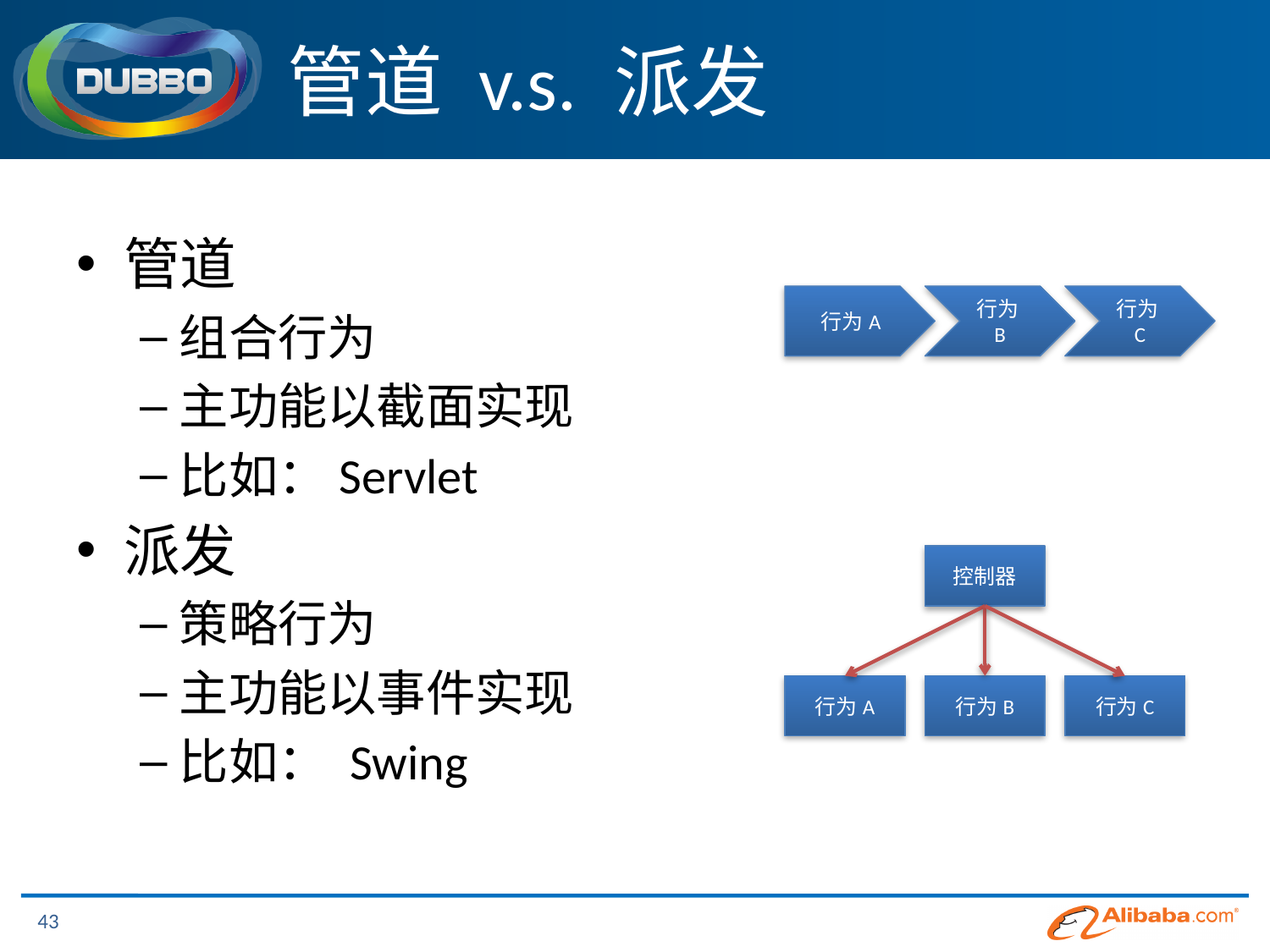

# 管道 v.s. 派发
管道
组合行为
主功能以截面实现
比如：Servlet
派发
策略行为
主功能以事件实现
比如： Swing
行为A
行为B
行为C
控制器
行为A
行为B
行为C
43